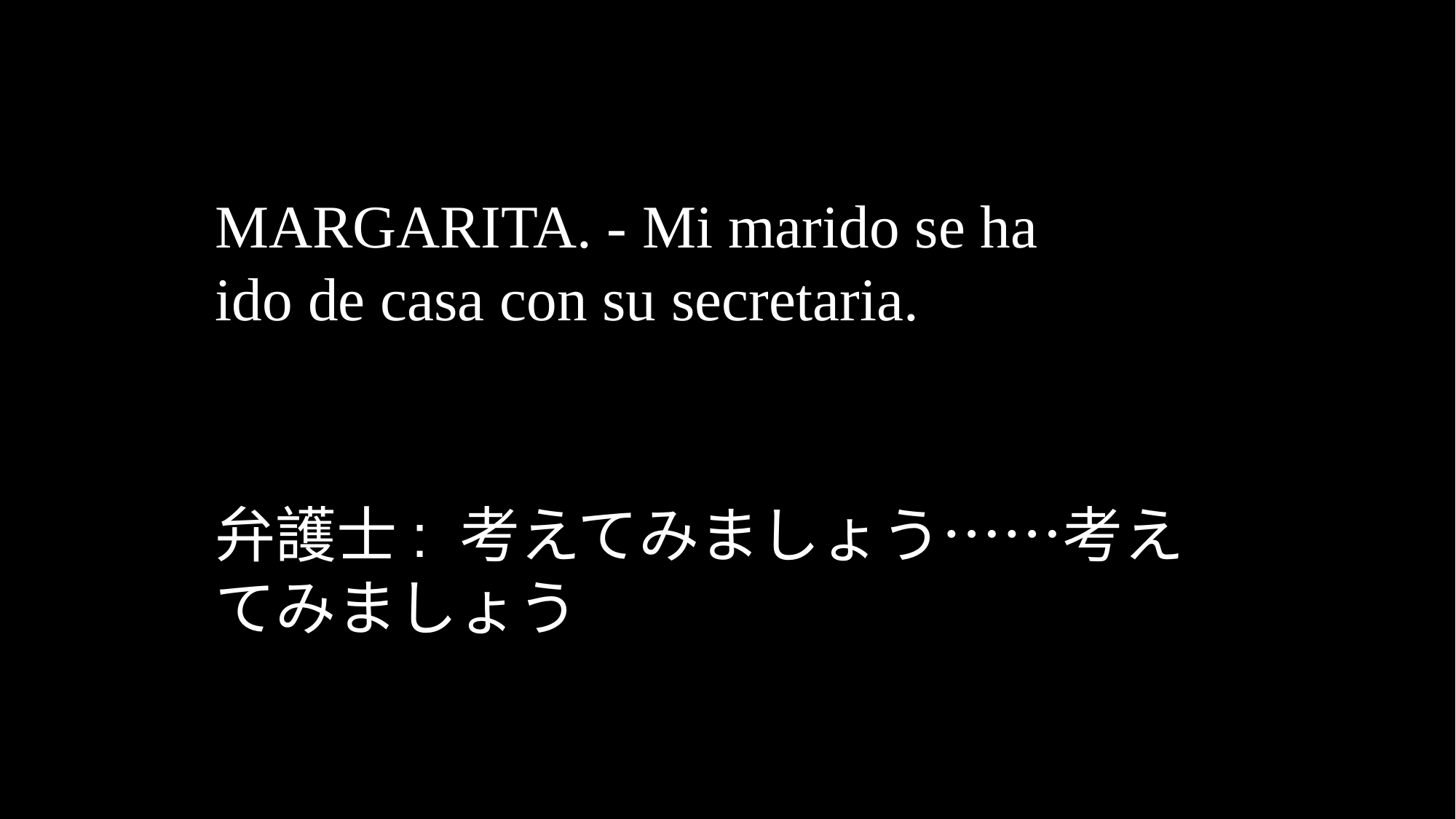

MARGARITA. - Mi marido se ha ido de casa con su secretaria.

弁護士: 考えてみましょう⋯⋯考えてみましょう